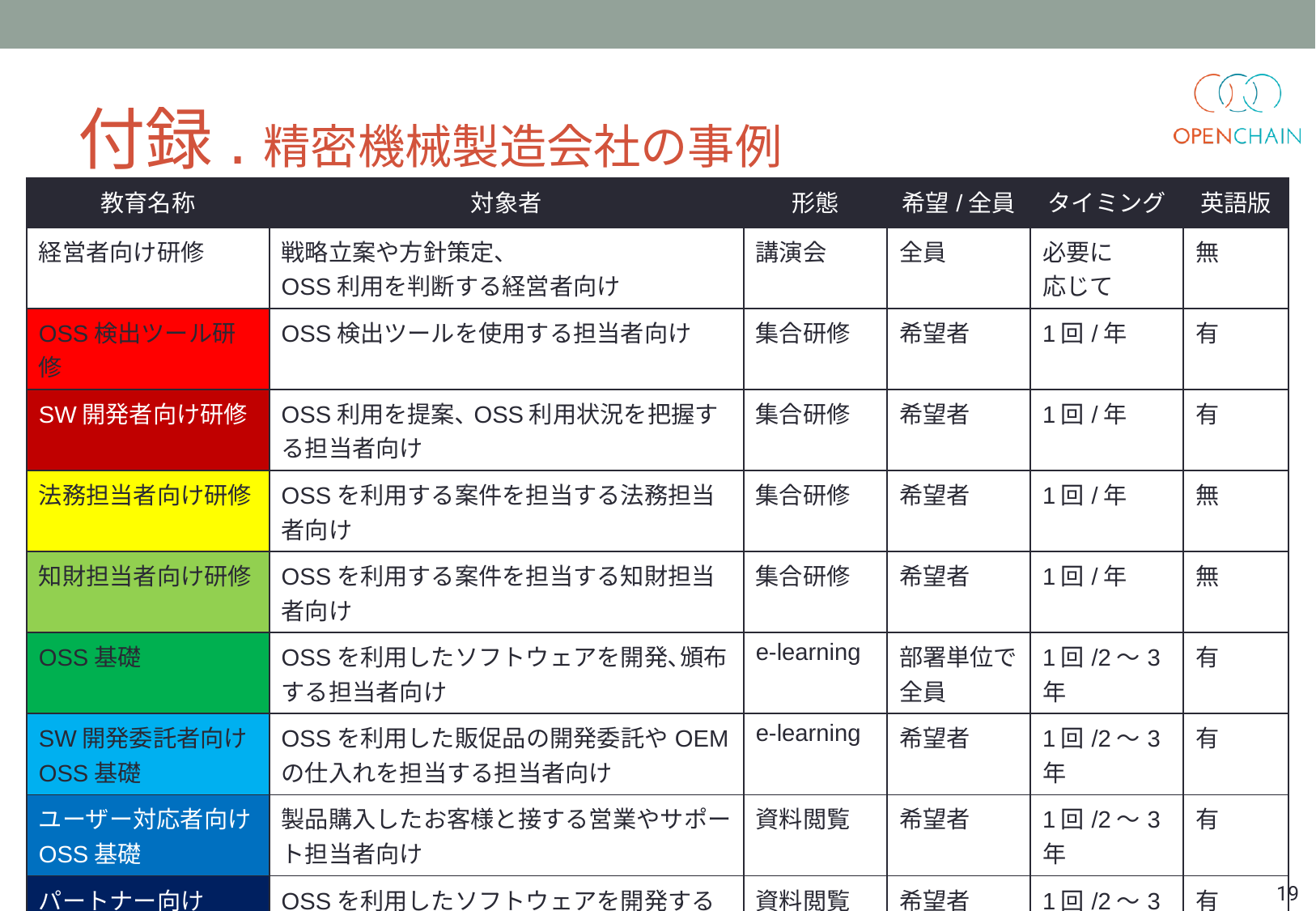

# 付録.精密機械製造会社の事例
| 教育名称 | 対象者 | 形態 | 希望/全員 | タイミング | 英語版 |
| --- | --- | --- | --- | --- | --- |
| 経営者向け研修 | 戦略立案や方針策定、 OSS利用を判断する経営者向け | 講演会 | 全員 | 必要に 応じて | 無 |
| OSS検出ツール研修 | OSS検出ツールを使用する担当者向け | 集合研修 | 希望者 | 1回/年 | 有 |
| SW開発者向け研修 | OSS利用を提案､OSS利用状況を把握する担当者向け | 集合研修 | 希望者 | 1回/年 | 有 |
| 法務担当者向け研修 | OSSを利用する案件を担当する法務担当者向け | 集合研修 | 希望者 | 1回/年 | 無 |
| 知財担当者向け研修 | OSSを利用する案件を担当する知財担当者向け | 集合研修 | 希望者 | 1回/年 | 無 |
| OSS基礎 | OSSを利用したソフトウェアを開発､頒布する担当者向け | e-learning | 部署単位で 全員 | 1回/2～3年 | 有 |
| SW開発委託者向け OSS基礎 | OSSを利用した販促品の開発委託やOEMの仕入れを担当する担当者向け | e-learning | 希望者 | 1回/2～3年 | 有 |
| ユーザー対応者向け OSS基礎 | 製品購入したお客様と接する営業やサポート担当者向け | 資料閲覧 | 希望者 | 1回/2～3年 | 有 |
| パートナー向け OSS基礎 | OSSを利用したソフトウェアを開発するパートナー向け | 資料閲覧 | 希望者 | 1回/2～3年 | 有 |
19